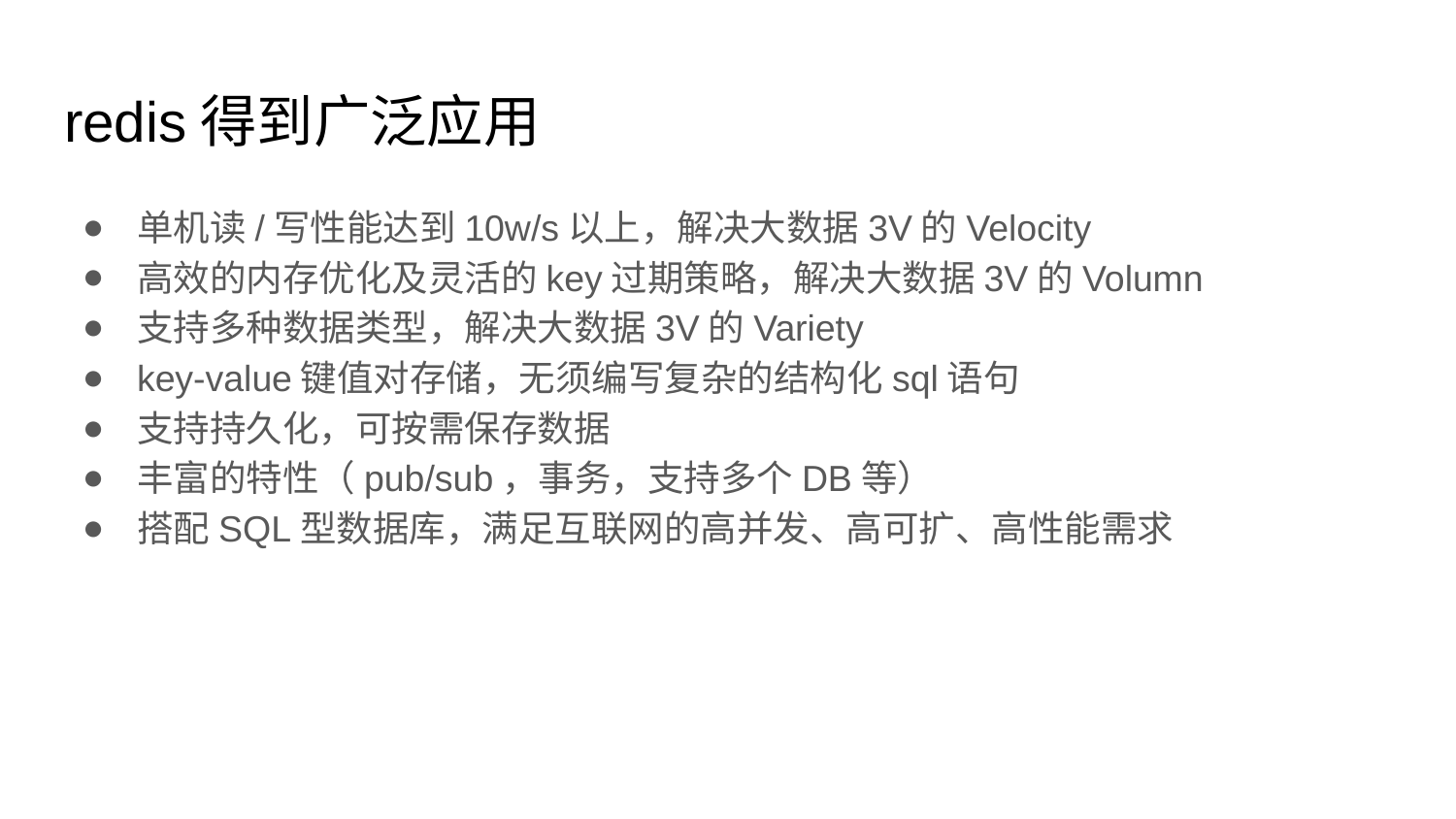

# redis得到广泛应用
单机读/写性能达到10w/s以上，解决大数据3V的Velocity
高效的内存优化及灵活的key过期策略，解决大数据3V的Volumn
支持多种数据类型，解决大数据3V的Variety
key-value键值对存储，无须编写复杂的结构化sql语句
支持持久化，可按需保存数据
丰富的特性（pub/sub，事务，支持多个DB等）
搭配SQL型数据库，满足互联网的高并发、高可扩、高性能需求